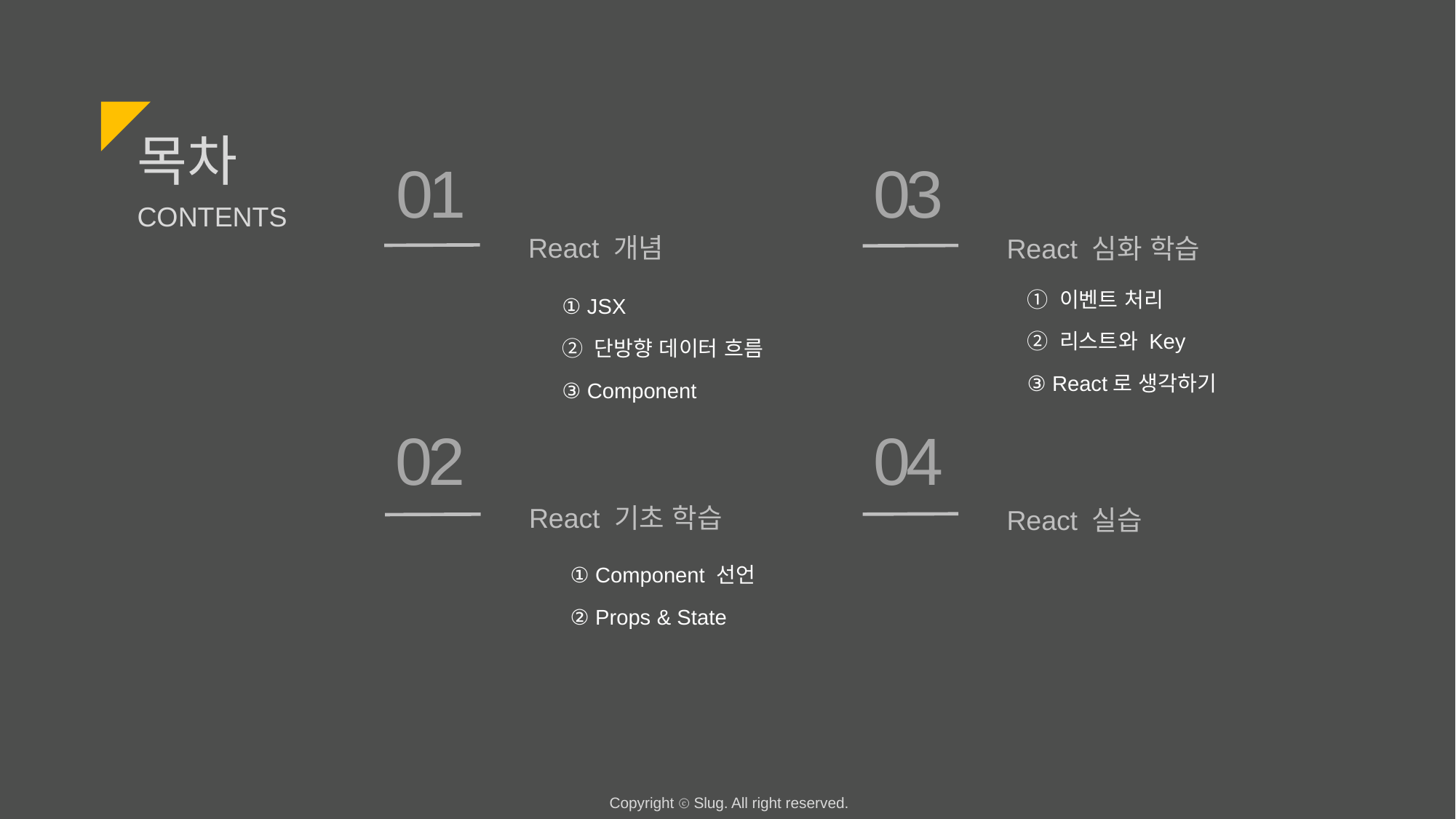

목차
01
03
CONTENTS
React 개념
React 심화 학습
① 이벤트 처리
① JSX
② 리스트와 Key
② 단방향 데이터 흐름
③ React로 생각하기
③ Component
04
02
React 기초 학습
React 실습
① Component 선언
② Props & State
Copyright ⓒ Slug. All right reserved.